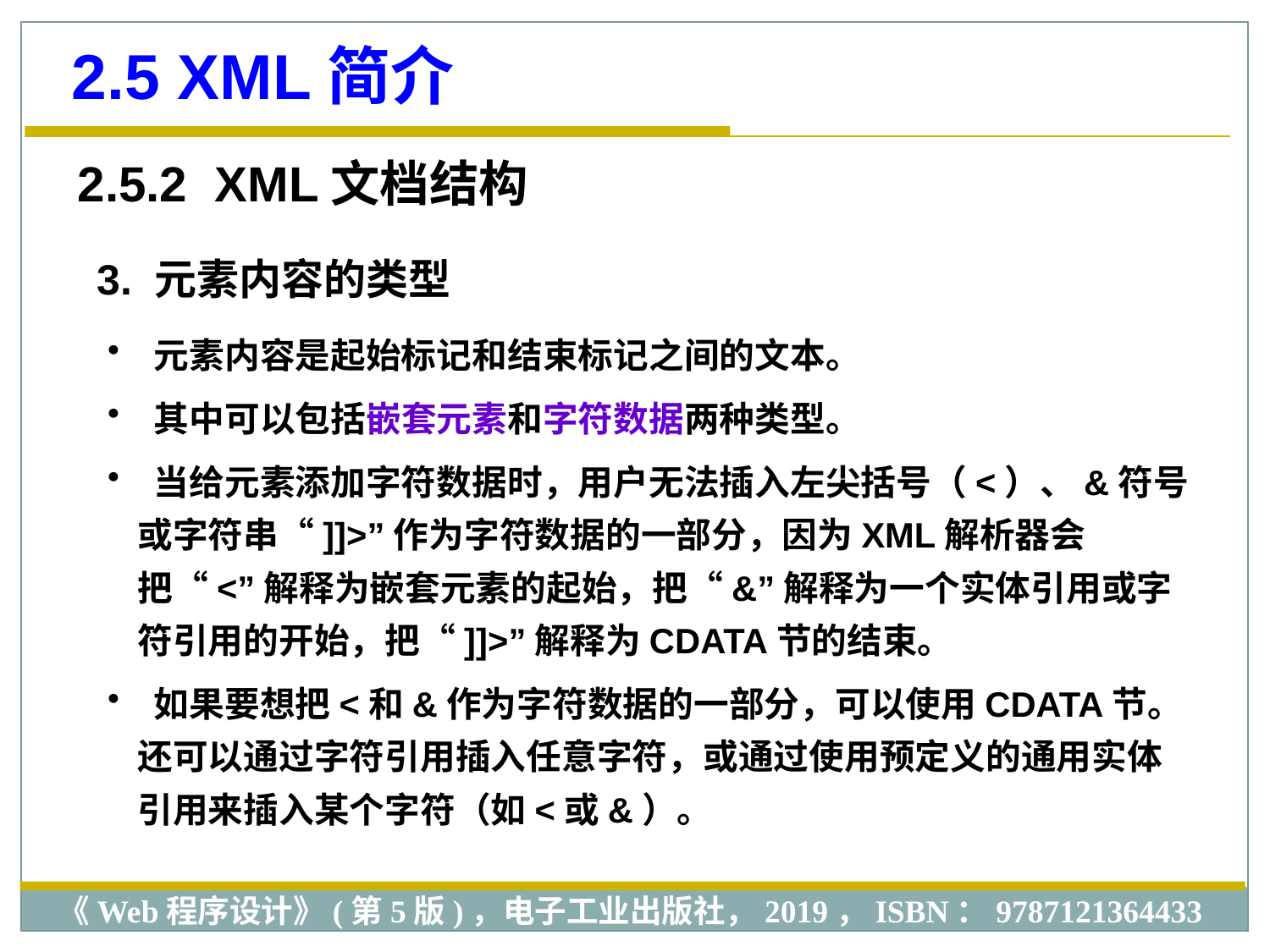

2.5 XML简介
2.5.2  XML文档结构
3. 元素内容的类型
 元素内容是起始标记和结束标记之间的文本。
 其中可以包括嵌套元素和字符数据两种类型。
 当给元素添加字符数据时，用户无法插入左尖括号（<）、&符号或字符串“]]>”作为字符数据的一部分，因为XML解析器会把“<”解释为嵌套元素的起始，把“&”解释为一个实体引用或字符引用的开始，把“]]>”解释为CDATA节的结束。
 如果要想把<和&作为字符数据的一部分，可以使用CDATA节。还可以通过字符引用插入任意字符，或通过使用预定义的通用实体引用来插入某个字符（如<或&）。